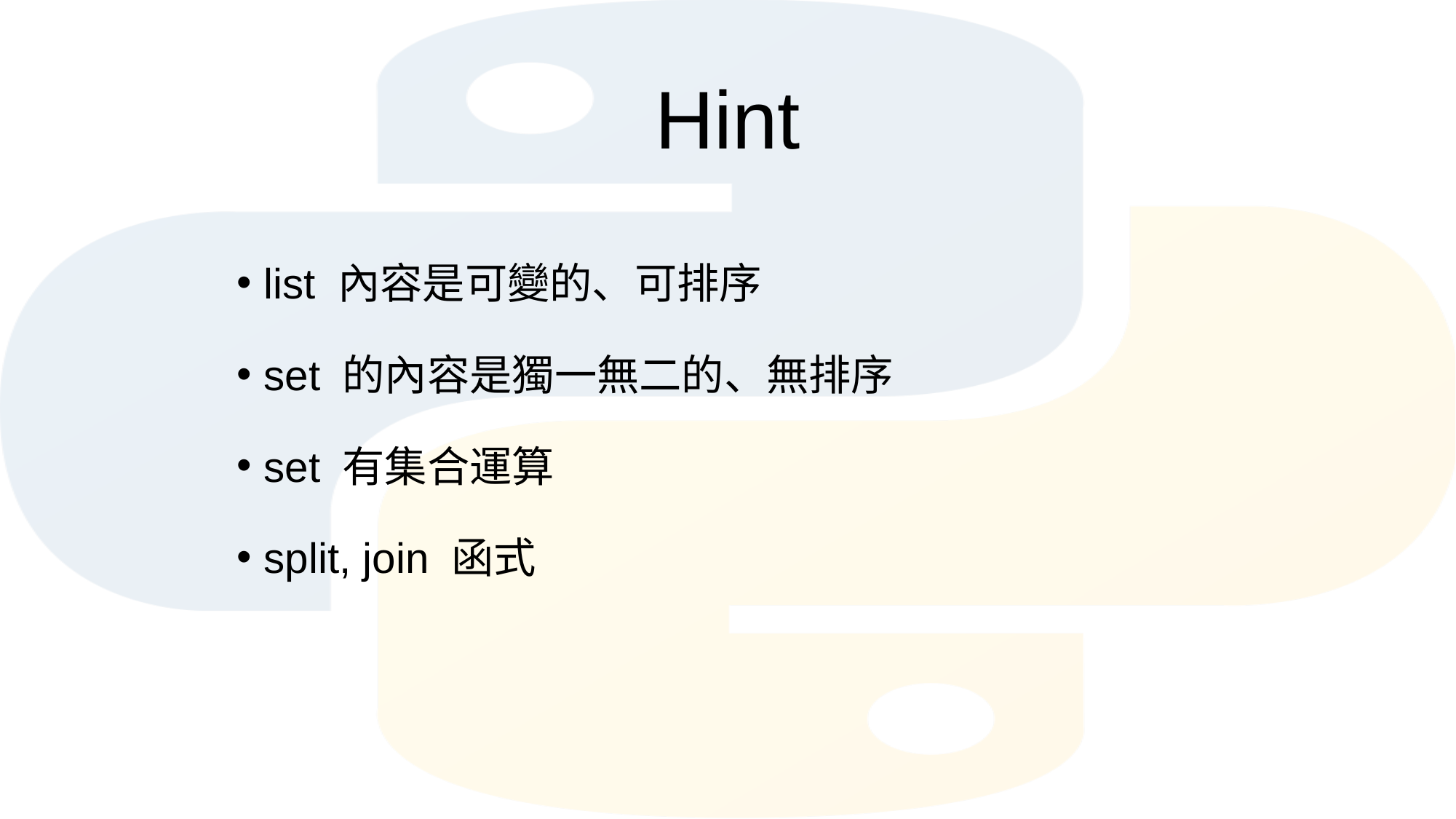

# Hint
list 內容是可變的、可排序
set 的內容是獨一無二的、無排序
set 有集合運算
split, join 函式